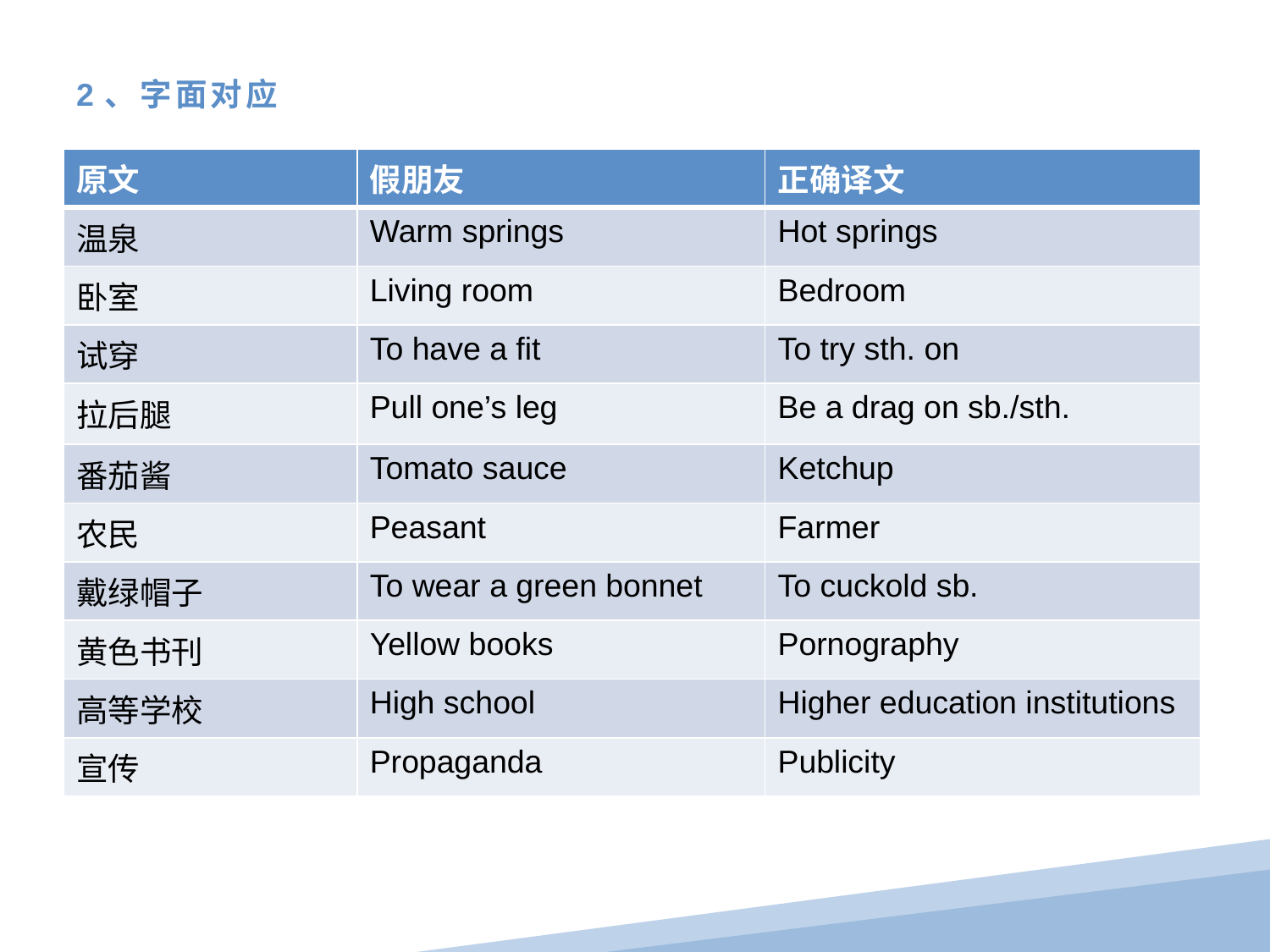

2、字面对应
| 原文 | 假朋友 | 正确译文 |
| --- | --- | --- |
| 温泉 | Warm springs | Hot springs |
| 卧室 | Living room | Bedroom |
| 试穿 | To have a fit | To try sth. on |
| 拉后腿 | Pull one’s leg | Be a drag on sb./sth. |
| 番茄酱 | Tomato sauce | Ketchup |
| 农民 | Peasant | Farmer |
| 戴绿帽子 | To wear a green bonnet | To cuckold sb. |
| 黄色书刊 | Yellow books | Pornography |
| 高等学校 | High school | Higher education institutions |
| 宣传 | Propaganda | Publicity |